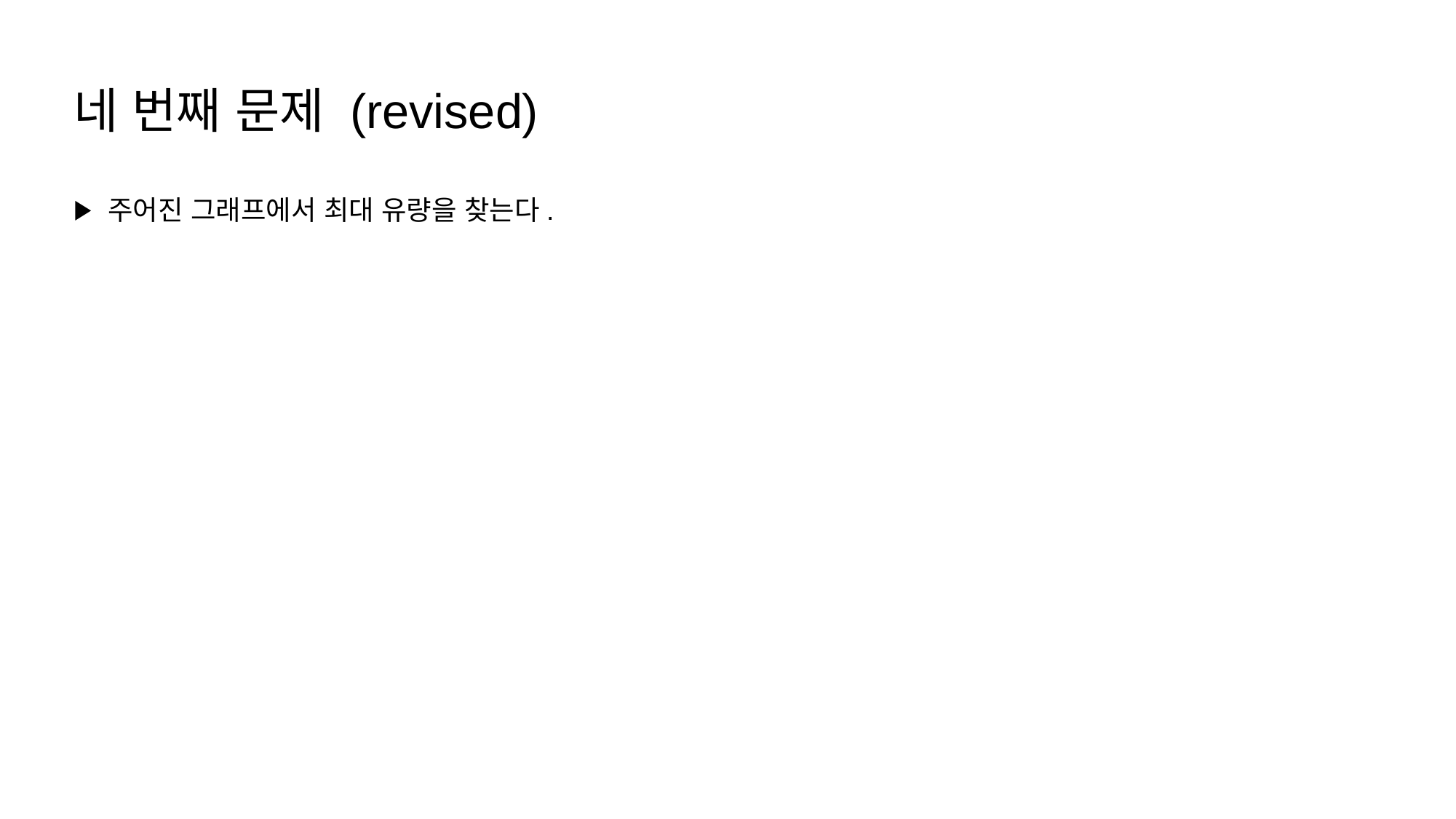

네 번째 문제 (revised)
주어진 그래프에서 최대 유량을 찾는다.